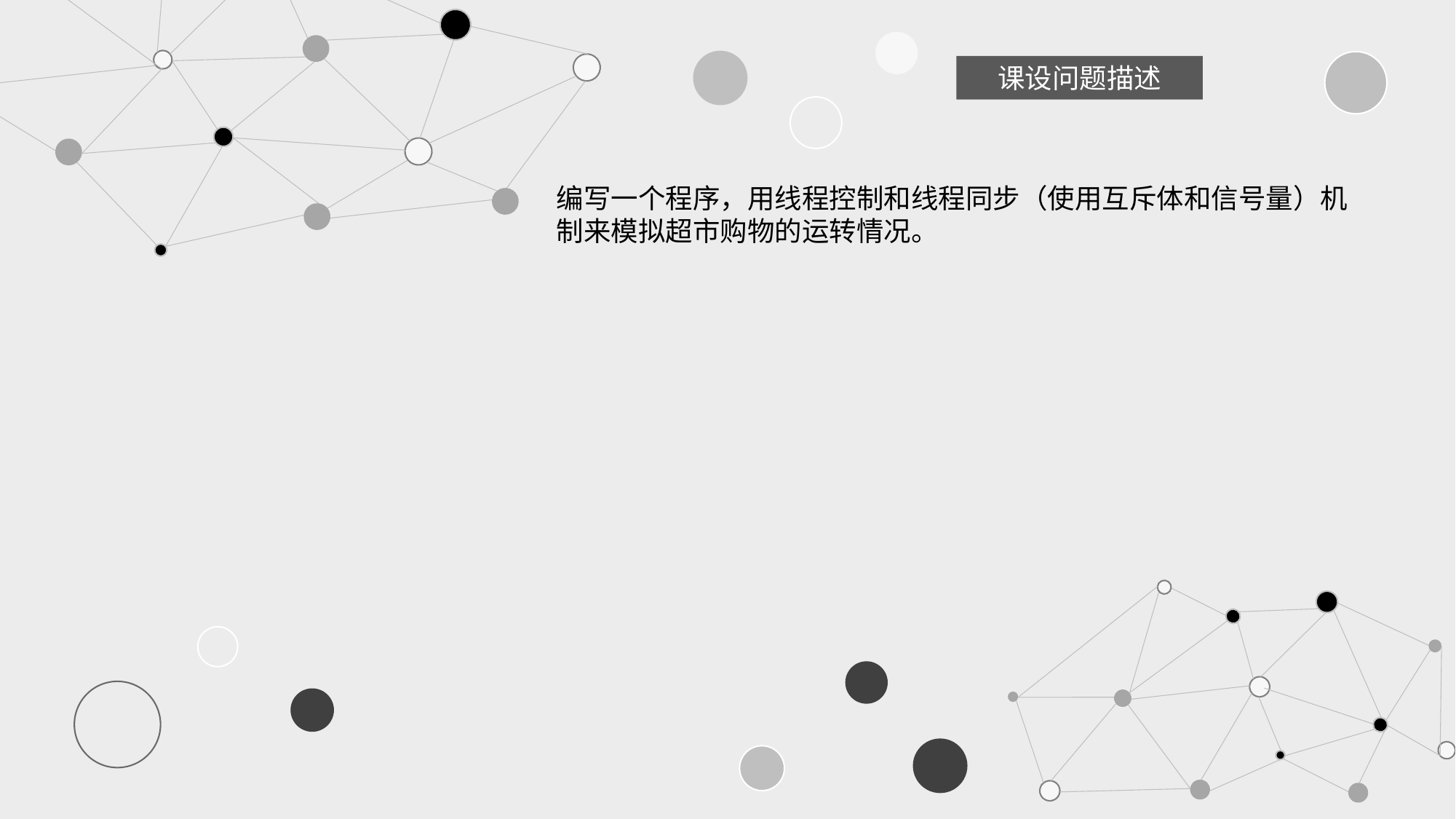

课设问题描述

编写一个程序，用线程控制和线程同步（使用互斥体和信号量）机制来模拟超市购物的运转情况。